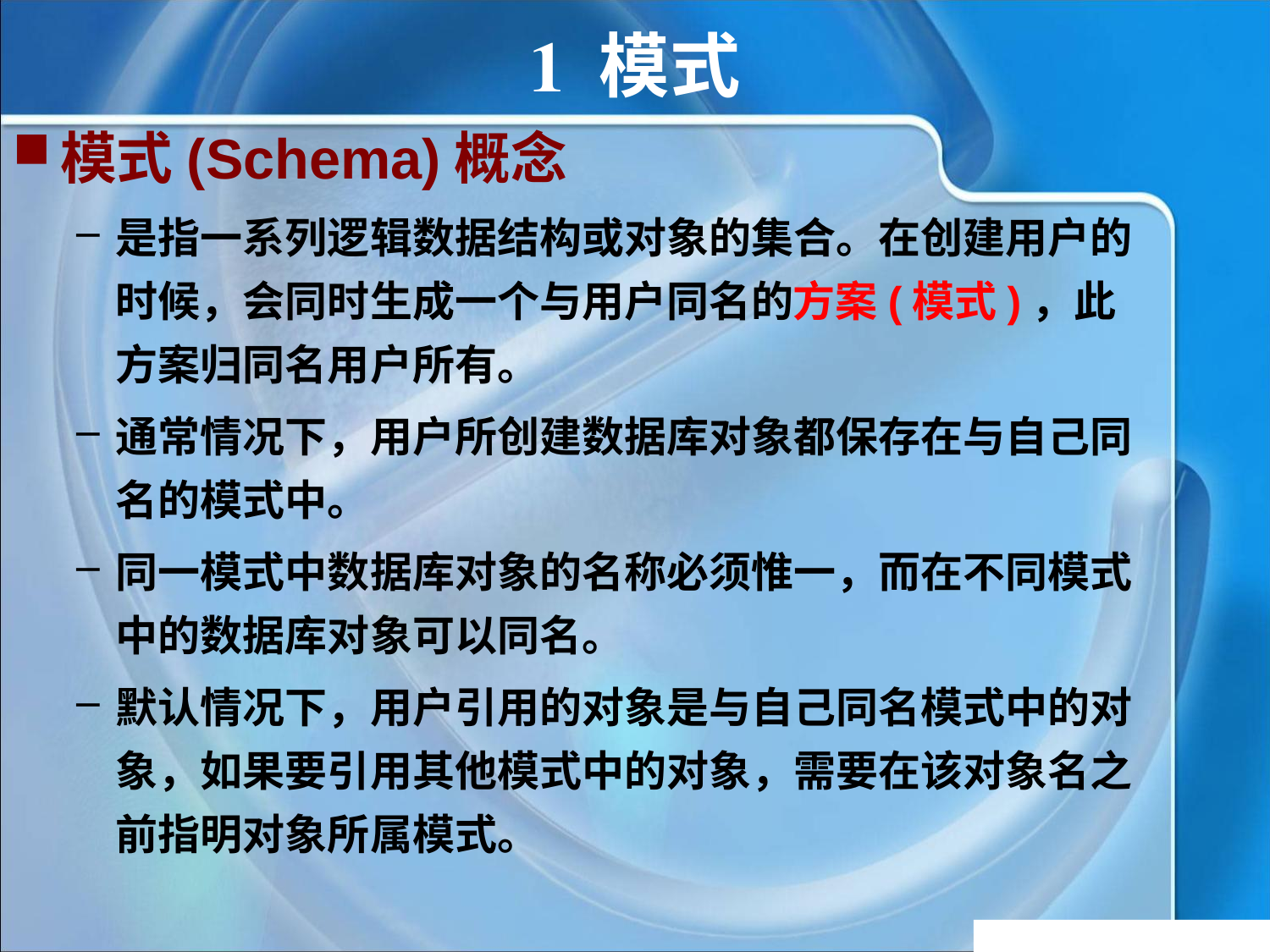

# 1 模式
模式(Schema)概念
是指一系列逻辑数据结构或对象的集合。在创建用户的时候，会同时生成一个与用户同名的方案(模式)，此方案归同名用户所有。
通常情况下，用户所创建数据库对象都保存在与自己同名的模式中。
同一模式中数据库对象的名称必须惟一，而在不同模式中的数据库对象可以同名。
默认情况下，用户引用的对象是与自己同名模式中的对象，如果要引用其他模式中的对象，需要在该对象名之前指明对象所属模式。
5